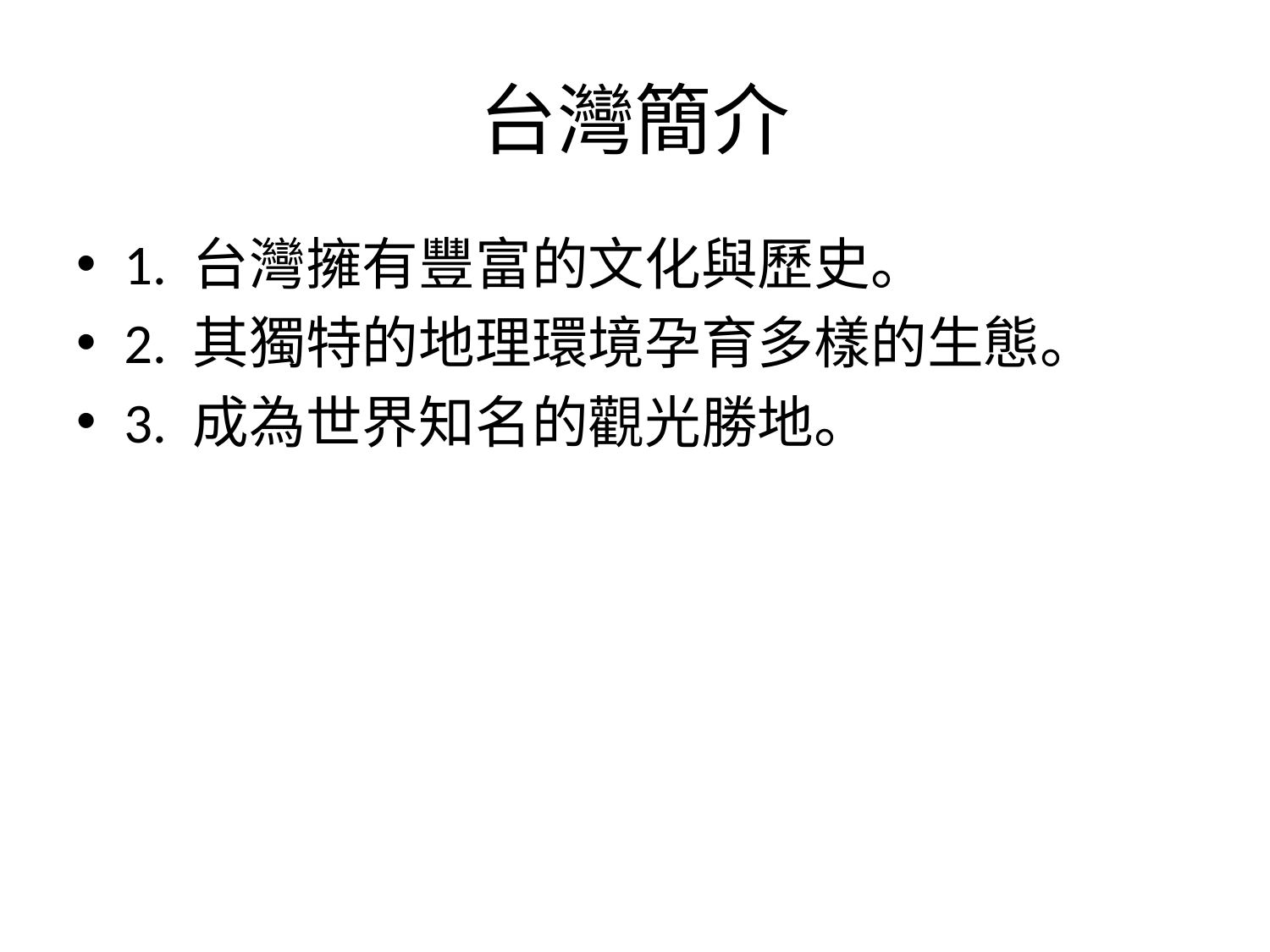

# 台灣簡介
1. 台灣擁有豐富的文化與歷史。
2. 其獨特的地理環境孕育多樣的生態。
3. 成為世界知名的觀光勝地。